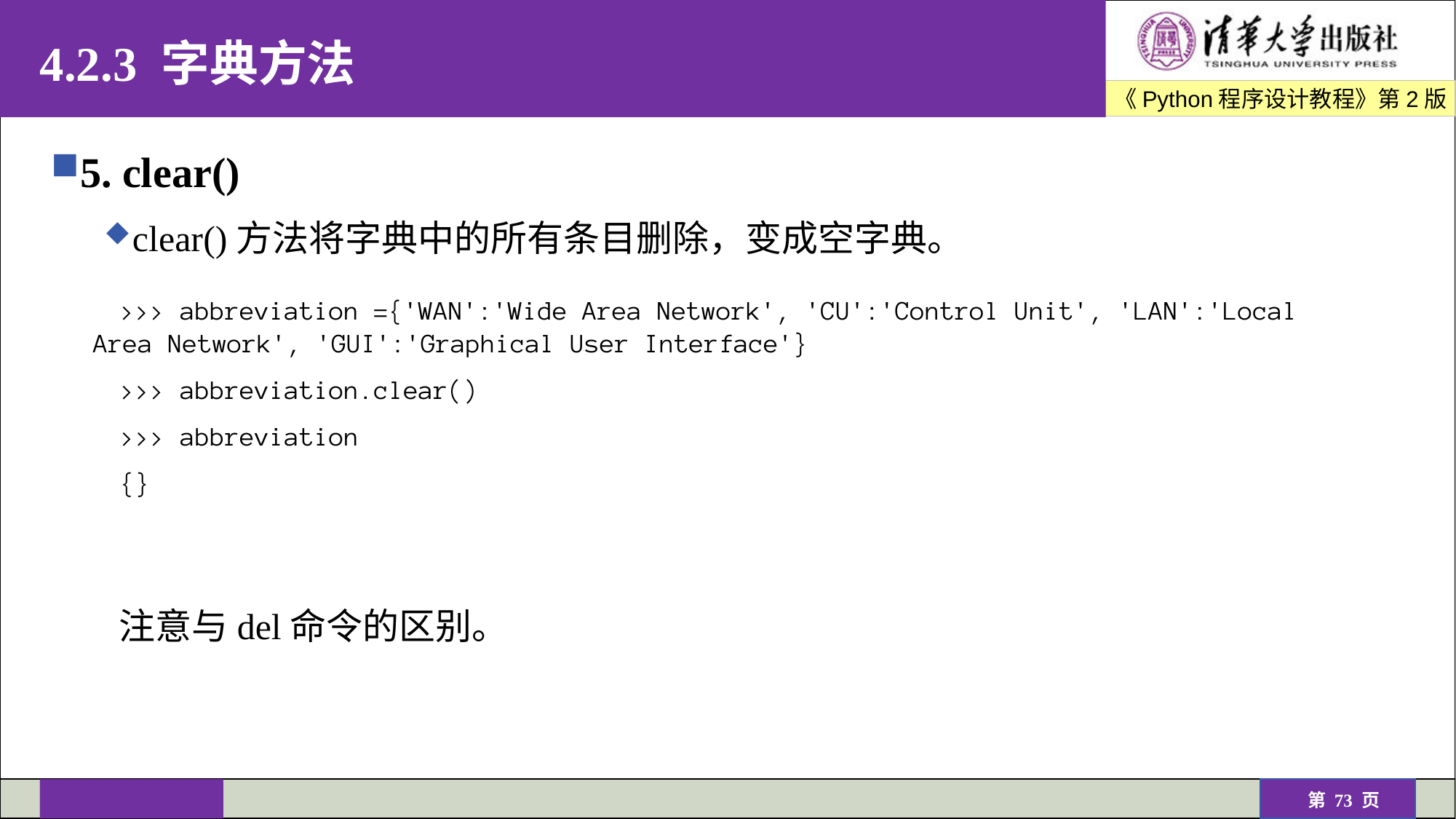

# 4.2.3 字典方法
5. clear()
clear()方法将字典中的所有条目删除，变成空字典。
>>> abbreviation ={'WAN':'Wide Area Network', 'CU':'Control Unit', 'LAN':'Local Area Network', 'GUI':'Graphical User Interface'}
>>> abbreviation.clear()
>>> abbreviation
{}
注意与del命令的区别。